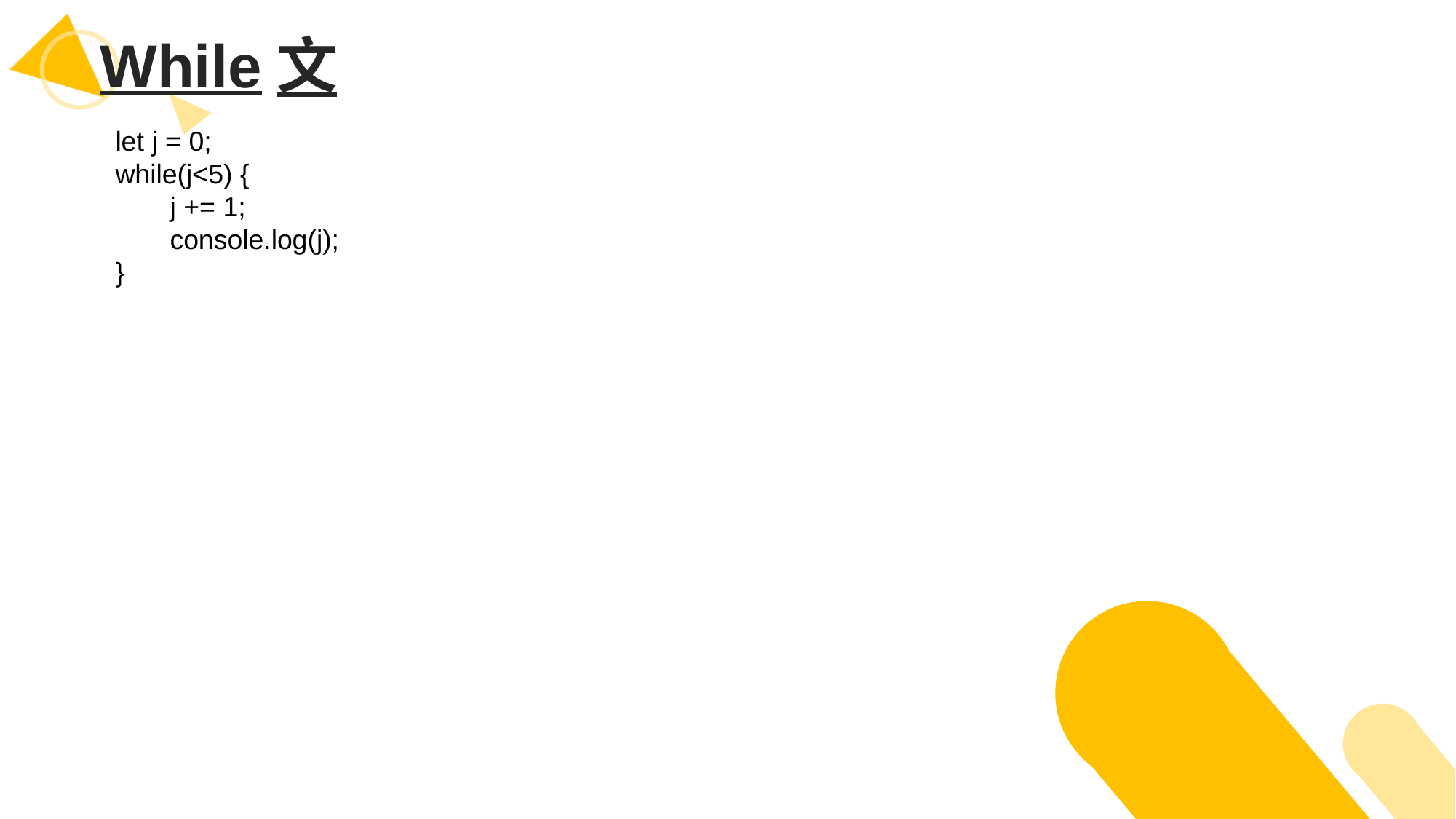

While文

let j = 0;
while(j<5) {
j += 1;
console.log(j);
}